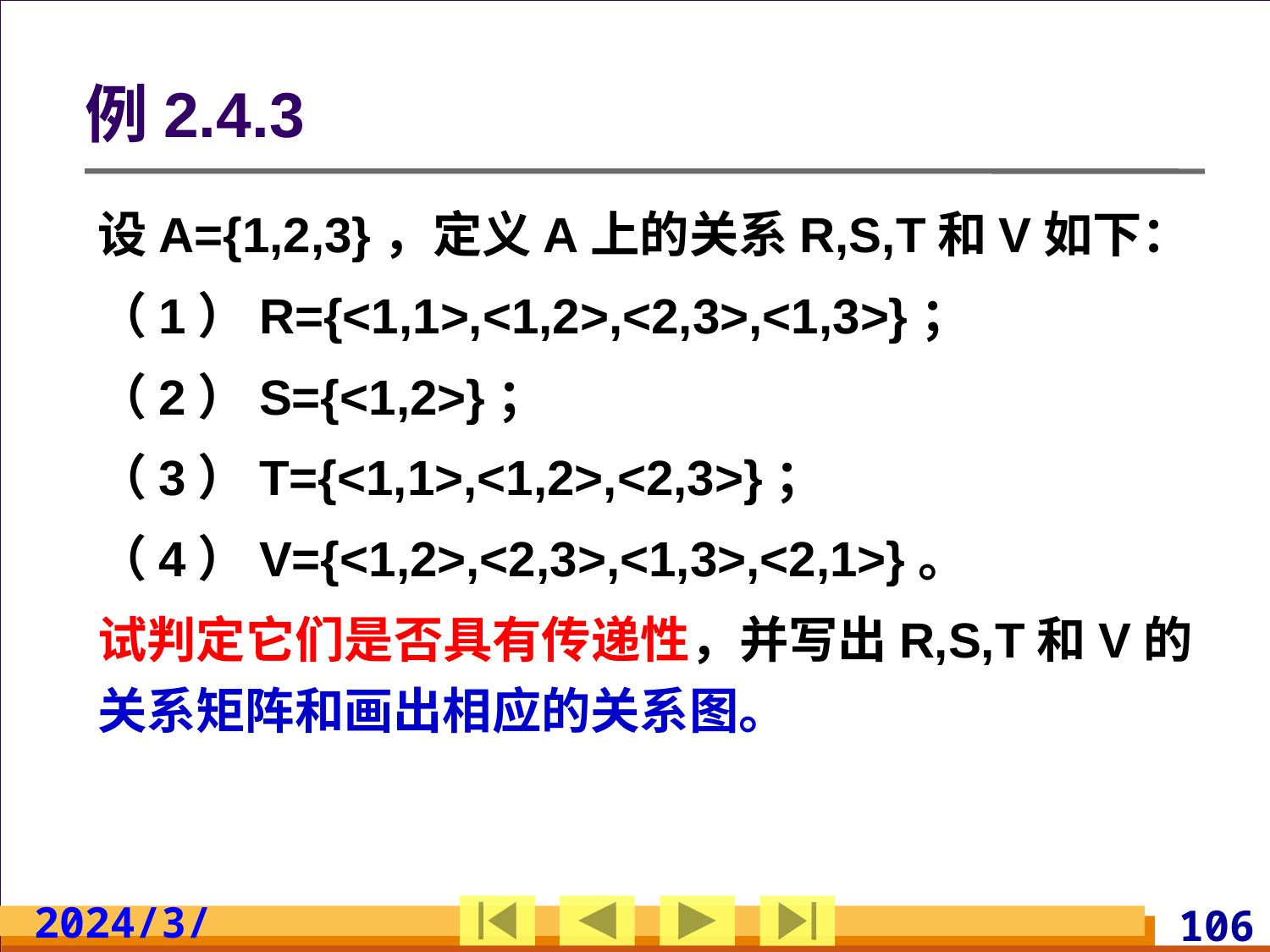

# 例2.4.3
设A={1,2,3}，定义A上的关系R,S,T和V如下：
（1）R={<1,1>,<1,2>,<2,3>,<1,3>}；
（2）S={<1,2>}；
（3）T={<1,1>,<1,2>,<2,3>}；
（4）V={<1,2>,<2,3>,<1,3>,<2,1>}。
试判定它们是否具有传递性，并写出R,S,T和V的关系矩阵和画出相应的关系图。
2024/3/10